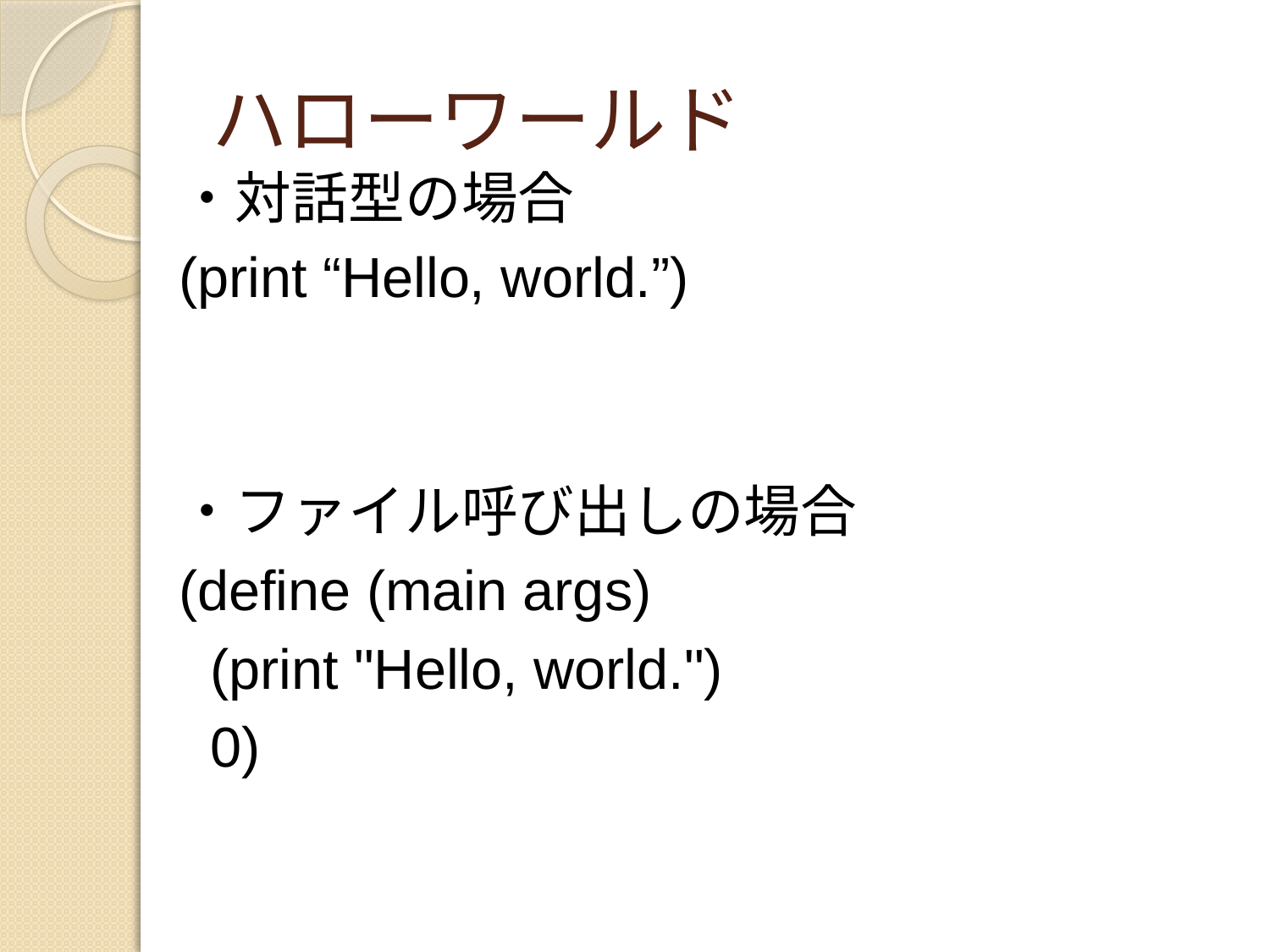

# ハローワールド
・対話型の場合
(print “Hello, world.”)

・ファイル呼び出しの場合
(define (main args)
  (print "Hello, world.")
  0)